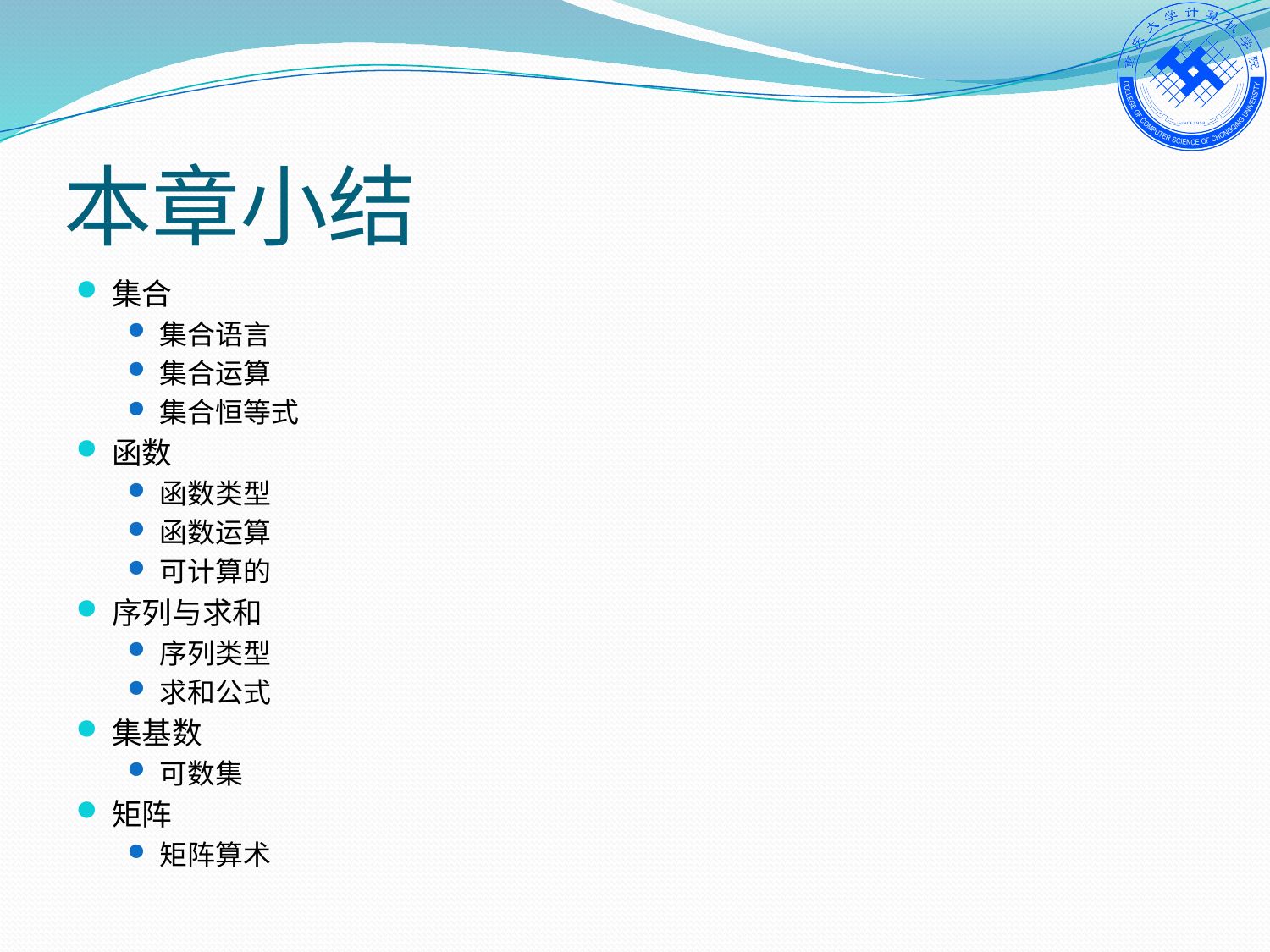

# 本章小结
集合
集合语言
集合运算
集合恒等式
函数
函数类型
函数运算
可计算的
序列与求和
序列类型
求和公式
集基数
可数集
矩阵
矩阵算术